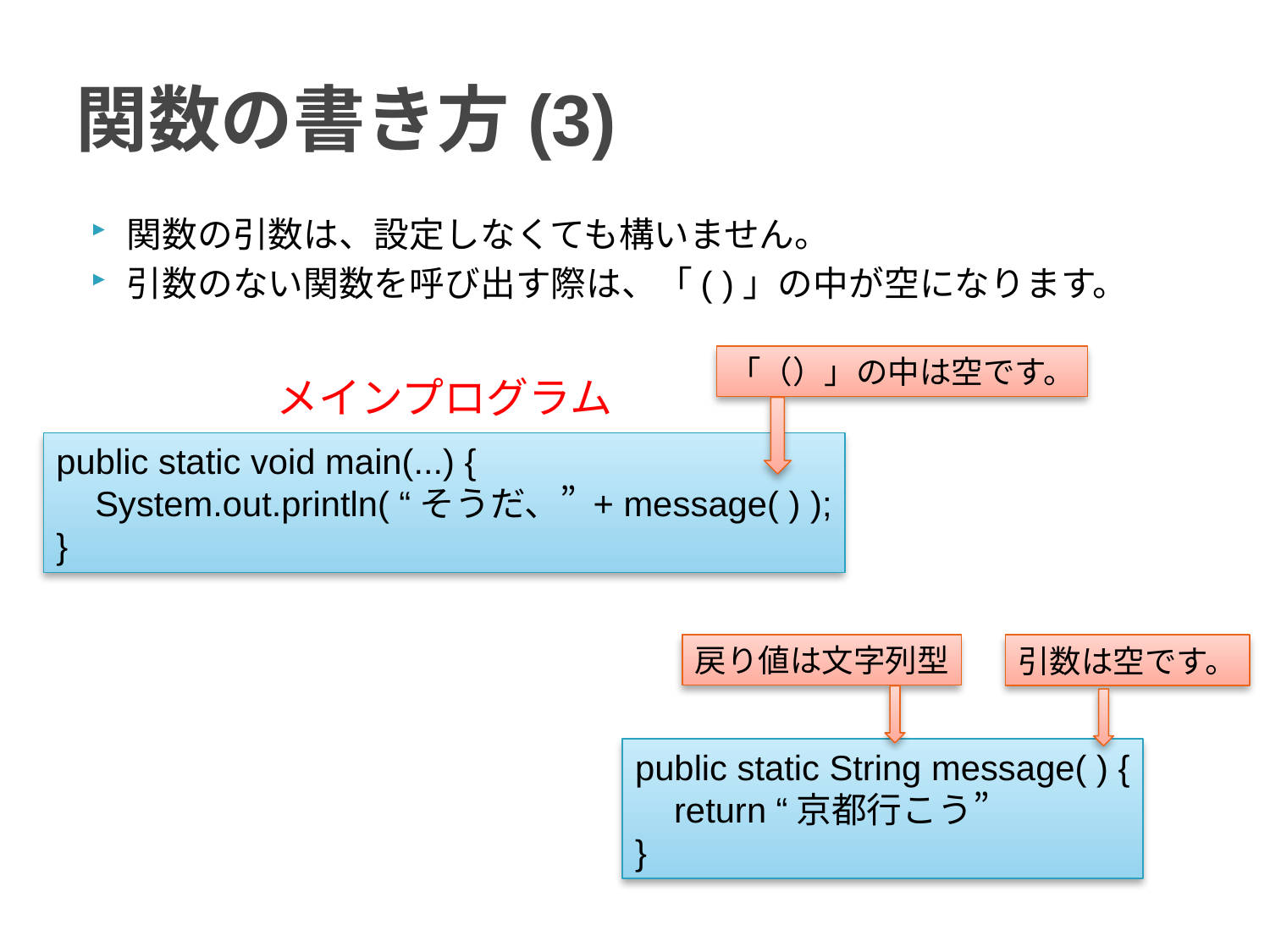

# 関数の書き方(3)
関数の引数は、設定しなくても構いません。
引数のない関数を呼び出す際は、「( )」の中が空になります。

「（）」の中は空です。
メインプログラム

public static void main(...) {
    System.out.println( “そうだ、” + message( ) );
}
戻り値は文字列型
引数は空です。

public static String message( ) {
    return “京都行こう”
}